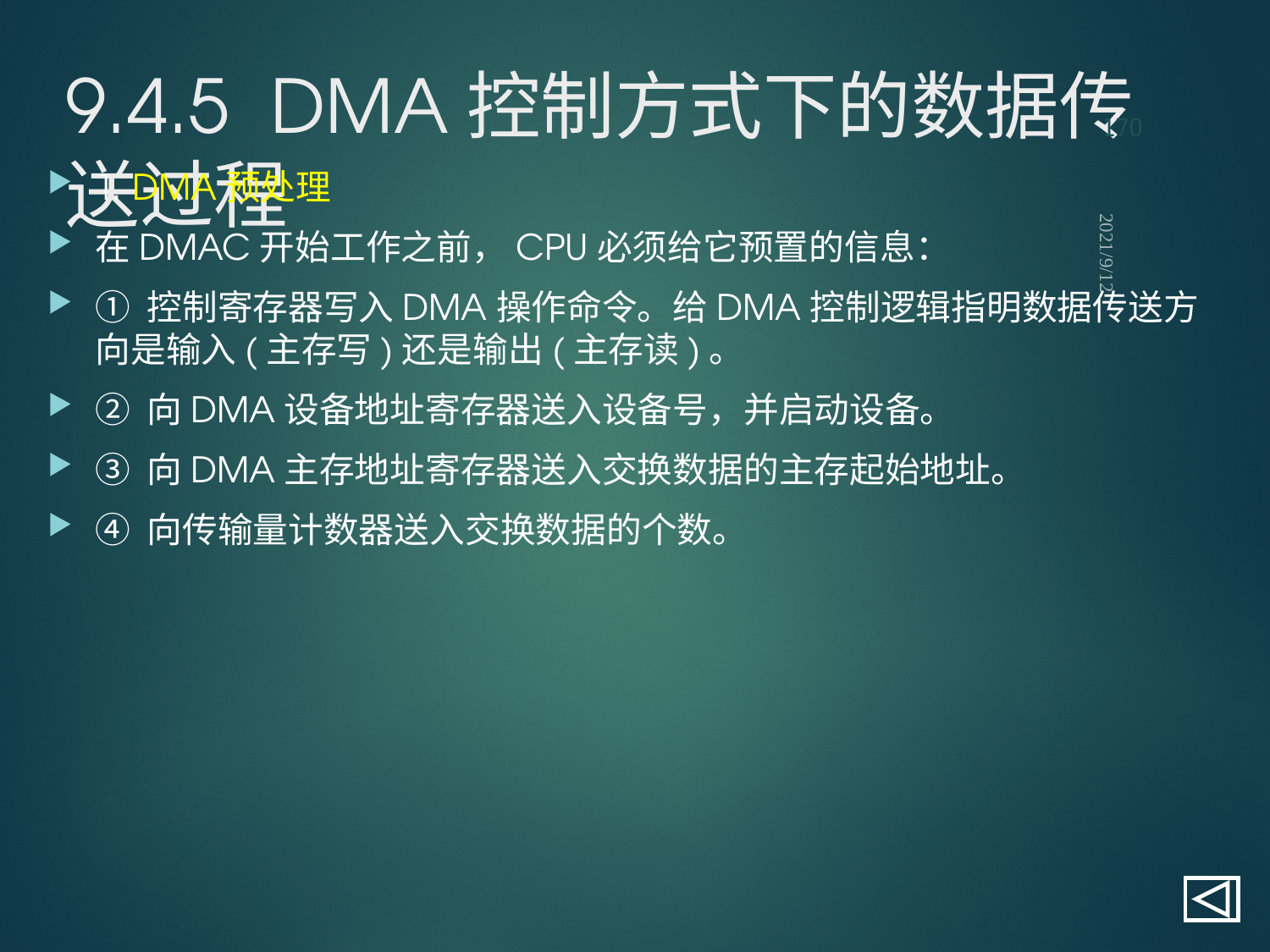

170
# 9.4.5  DMA控制方式下的数据传送过程
1. DMA预处理
在DMAC开始工作之前，CPU必须给它预置的信息：
① 控制寄存器写入DMA操作命令。给DMA控制逻辑指明数据传送方向是输入(主存写)还是输出(主存读)。
② 向DMA设备地址寄存器送入设备号，并启动设备。
③ 向DMA主存地址寄存器送入交换数据的主存起始地址。
④ 向传输量计数器送入交换数据的个数。
2021/9/12